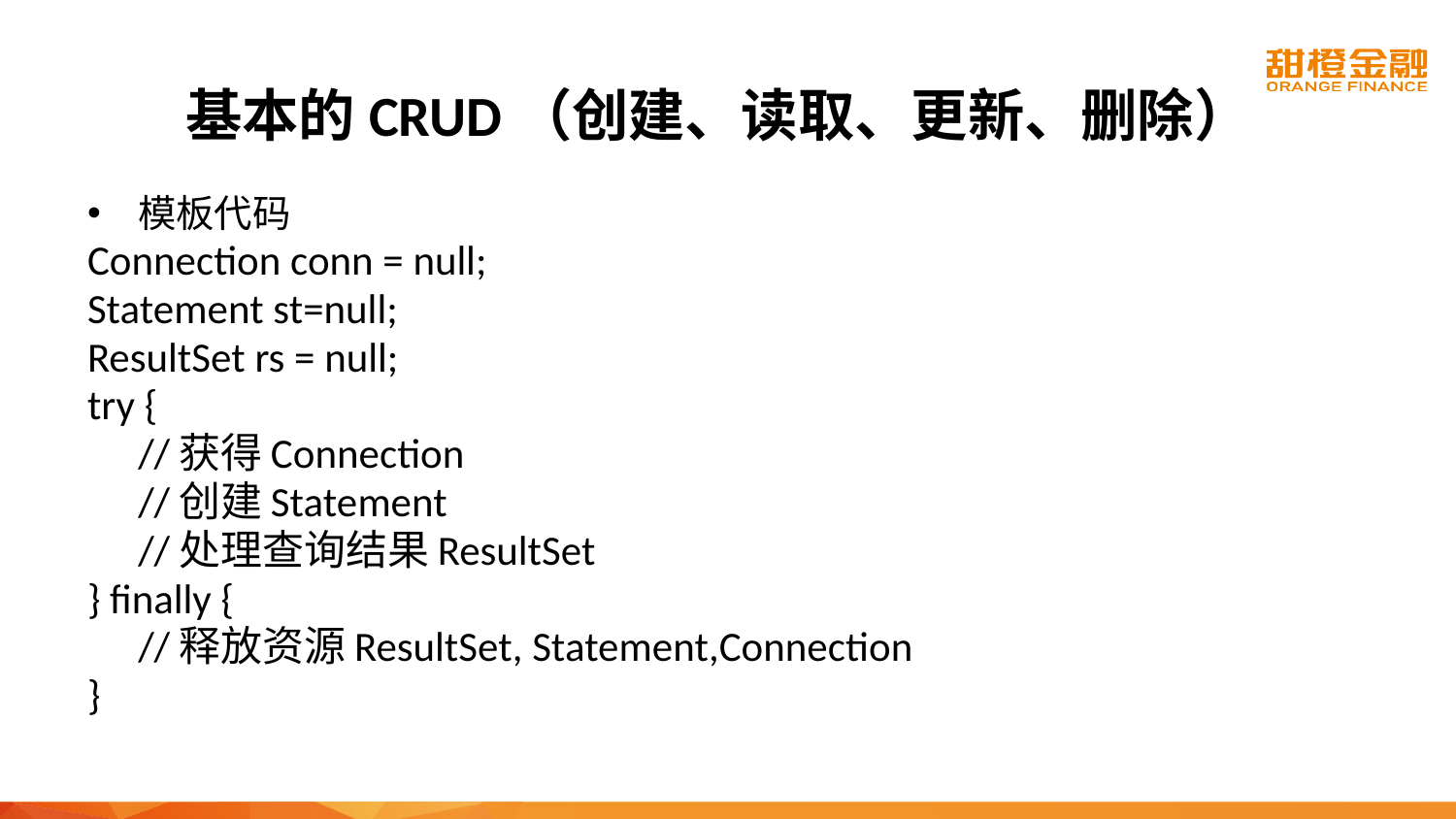

# 基本的CRUD（创建、读取、更新、删除）
模板代码
Connection conn = null;
Statement st=null;
ResultSet rs = null;
try {
	//获得Connection
	//创建Statement
	//处理查询结果ResultSet
} finally {
	//释放资源ResultSet, Statement,Connection
}